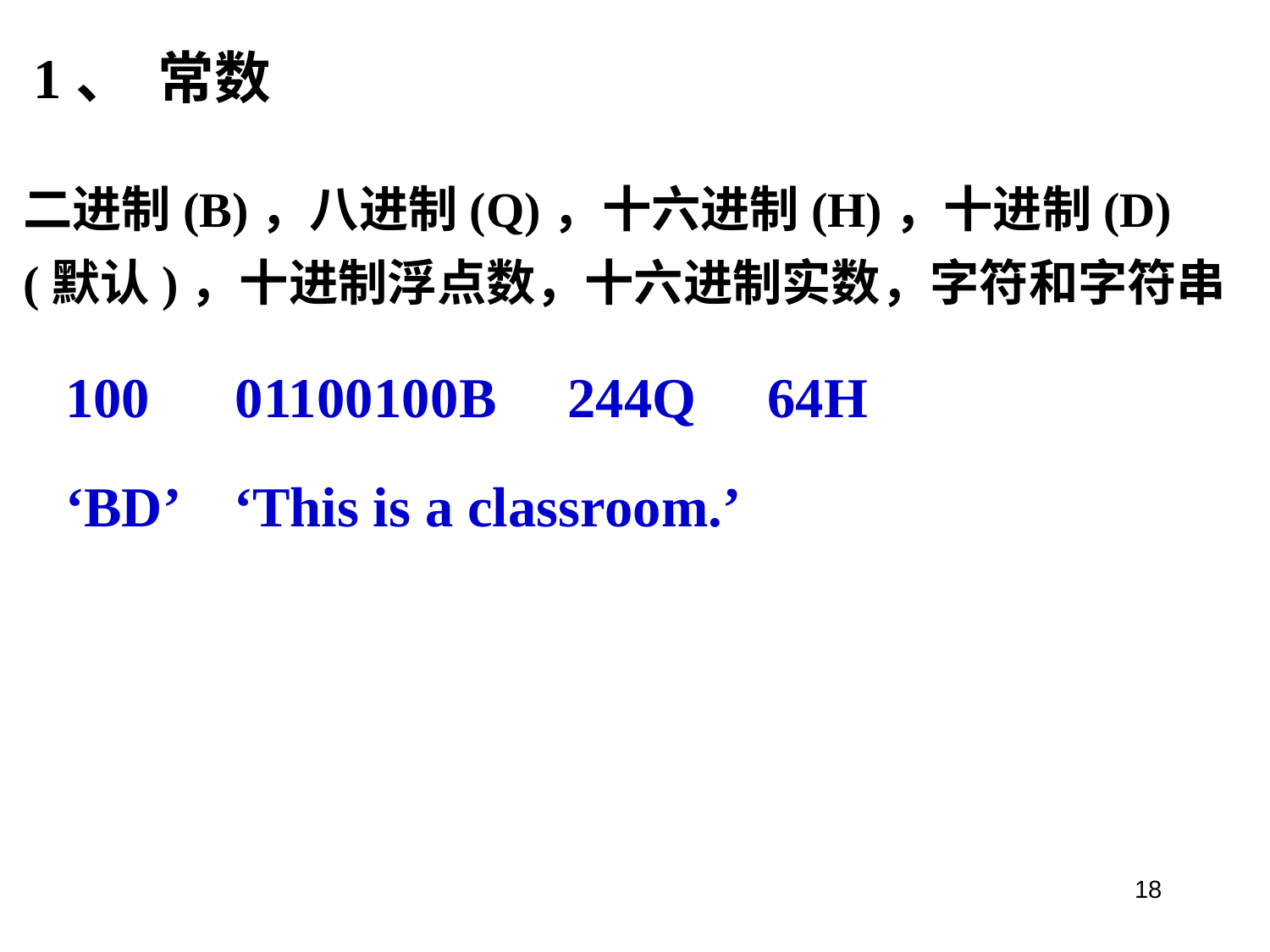

1、  常数
二进制(B)，八进制(Q)，十六进制(H)，十进制(D)(默认)，十进制浮点数，十六进制实数，字符和字符串
100      01100100B     244Q     64H
‘BD’    ‘This is a classroom.’
18